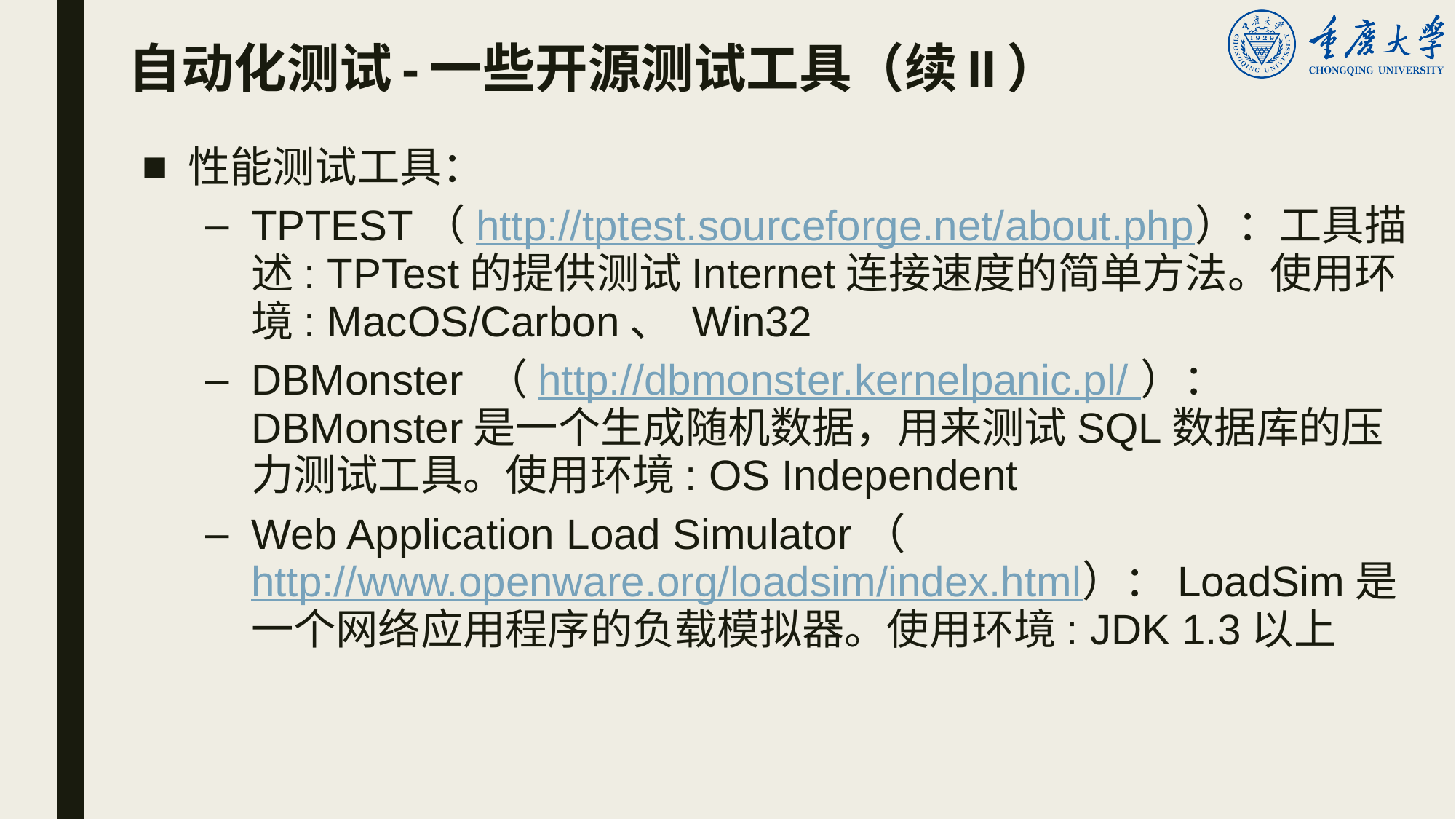

# 自动化测试-一些开源测试工具（续II）
性能测试工具：
TPTEST（http://tptest.sourceforge.net/about.php）：工具描述: TPTest的提供测试Internet连接速度的简单方法。使用环境: MacOS/Carbon、 Win32
DBMonster （http://dbmonster.kernelpanic.pl/ ）：DBMonster是一个生成随机数据，用来测试SQL数据库的压力测试工具。使用环境: OS Independent
Web Application Load Simulator（http://www.openware.org/loadsim/index.html）：LoadSim是一个网络应用程序的负载模拟器。使用环境: JDK 1.3以上